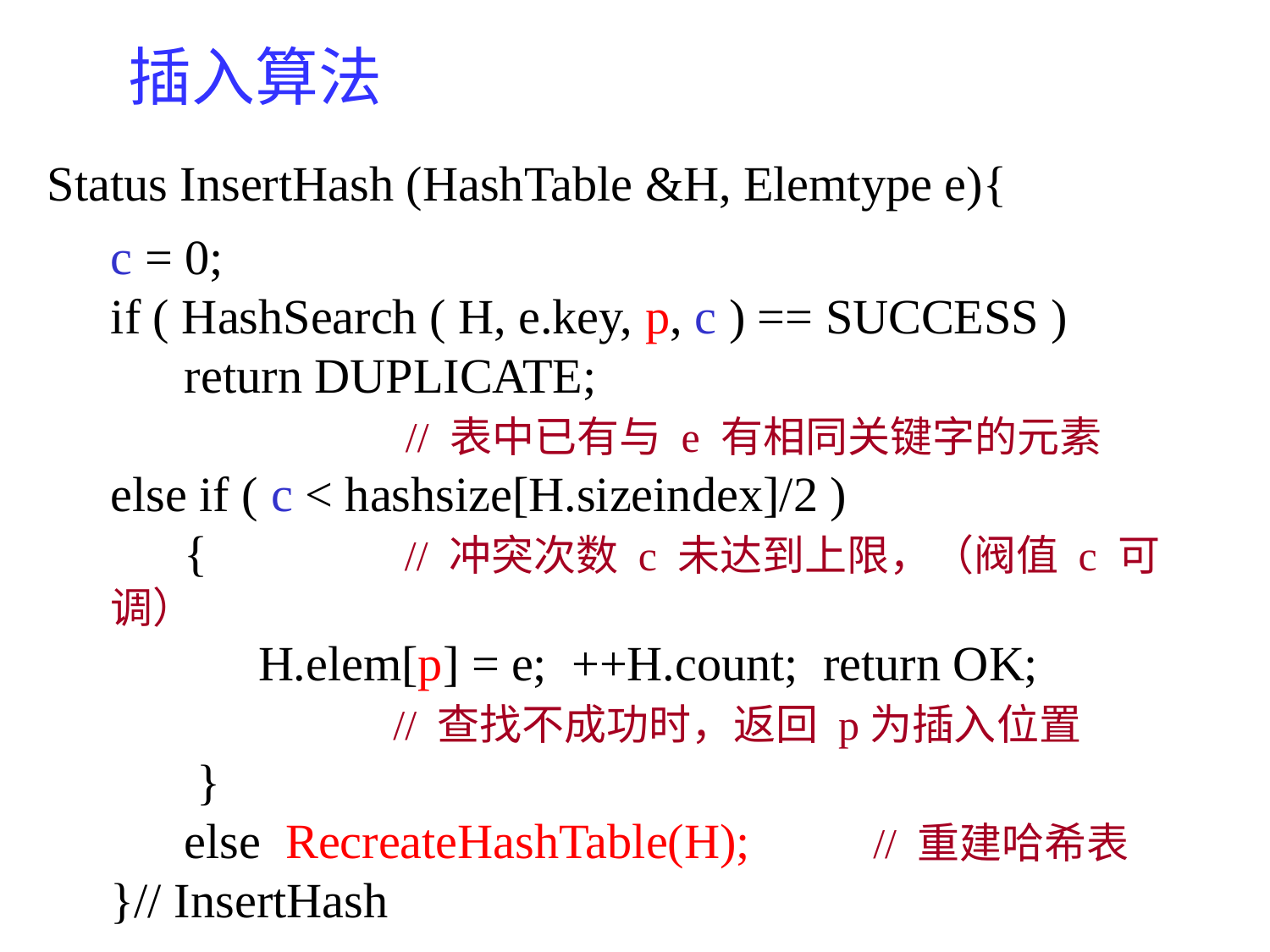

插入算法
Status InsertHash (HashTable &H, Elemtype e){
c = 0;
if ( HashSearch ( H, e.key, p, c ) == SUCCESS )
      return DUPLICATE;
                        // 表中已有与 e 有相同关键字的元素
else if ( c < hashsize[H.sizeindex]/2 )
      {                // 冲突次数 c 未达到上限，（阀值 c 可调）
            H.elem[p] = e;  ++H.count;  return OK;
                       // 查找不成功时，返回 p为插入位置
       }
      else  RecreateHashTable(H);          // 重建哈希表
}// InsertHash